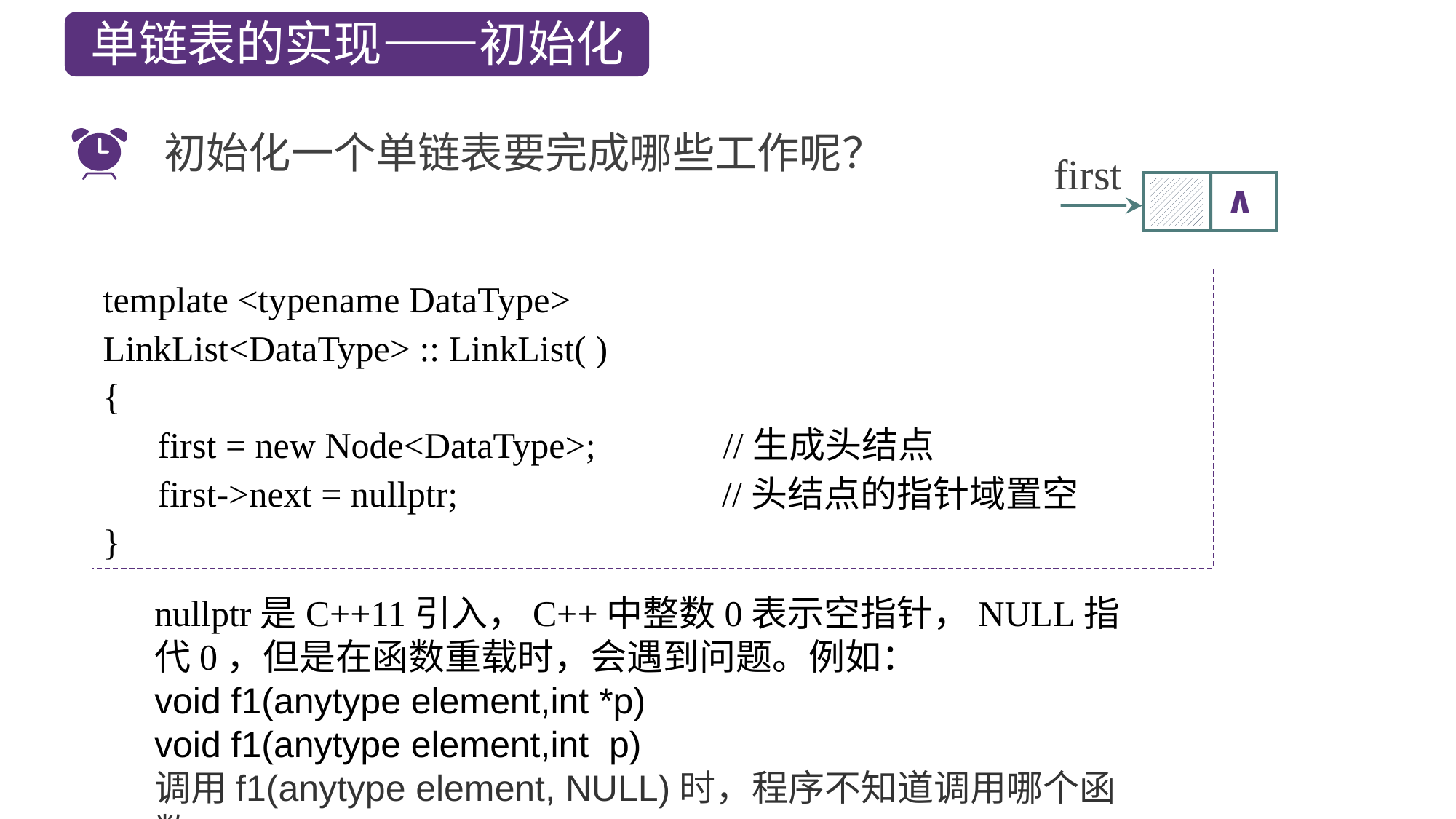

单链表的实现——初始化

初始化一个单链表要完成哪些工作呢？

first

∧
template <typename DataType>
LinkList<DataType> :: LinkList( )
{
      first = new Node<DataType>;              //生成头结点
      first->next = nullptr;                             //头结点的指针域置空
}
nullptr是C++11引入，C++中整数0表示空指针，NULL指代0，但是在函数重载时，会遇到问题。例如：
void f1(anytype element,int *p)
void f1(anytype element,int  p)
调用f1(anytype element, NULL)时，程序不知道调用哪个函数